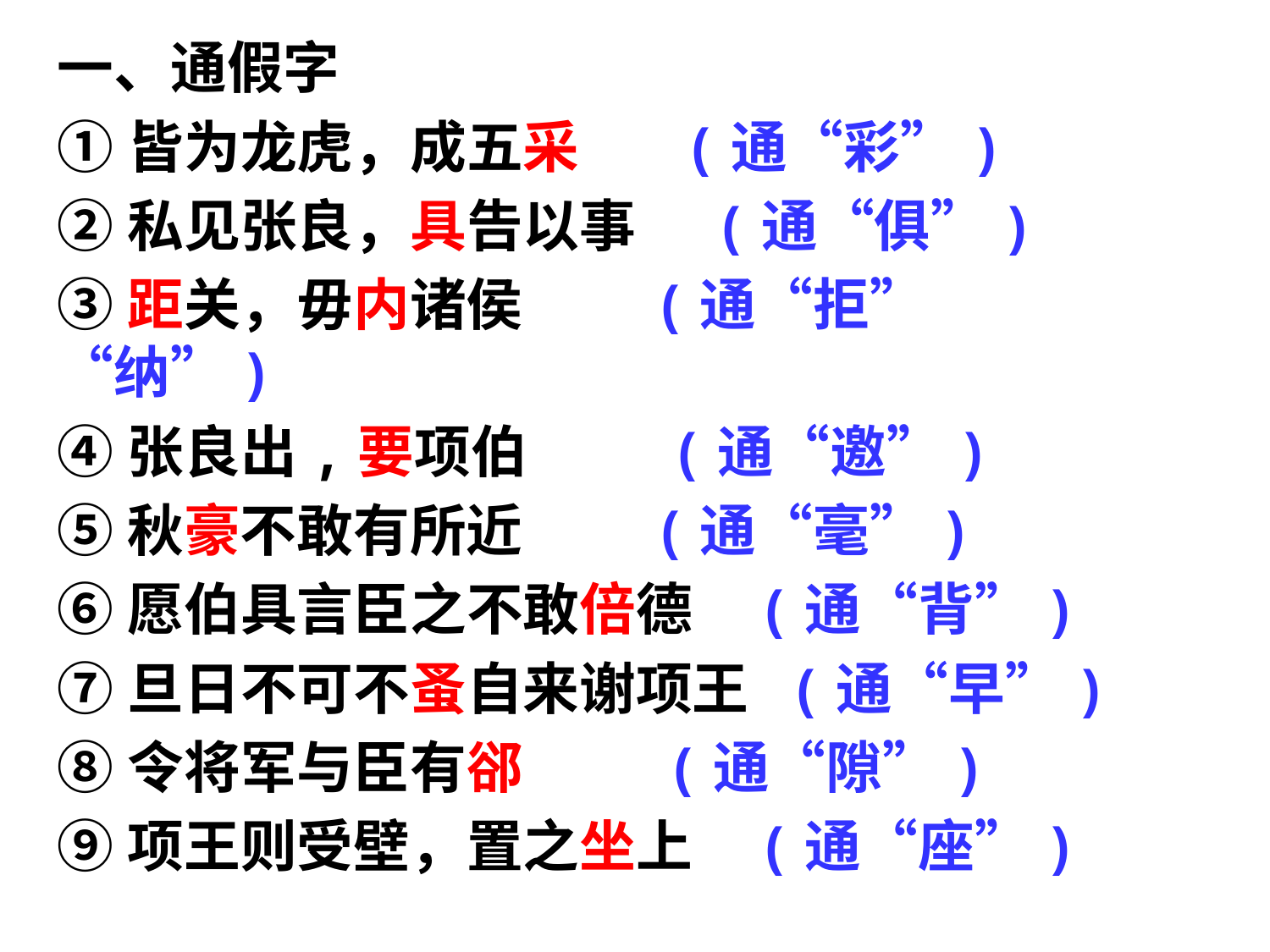

一、通假字
①皆为龙虎，成五采       (通“彩”)
②私见张良，具告以事     (通“俱”)
③距关，毋内诸侯         (通“拒”“纳”)
④张良出,要项伯          (通“邀”)
⑤秋豪不敢有所近         (通“毫”)
⑥愿伯具言臣之不敢倍德    (通“背”)
⑦旦日不可不蚤自来谢项王  (通“早”)
⑧令将军与臣有郤          (通“隙”)
⑨项王则受壁，置之坐上    (通“座”)